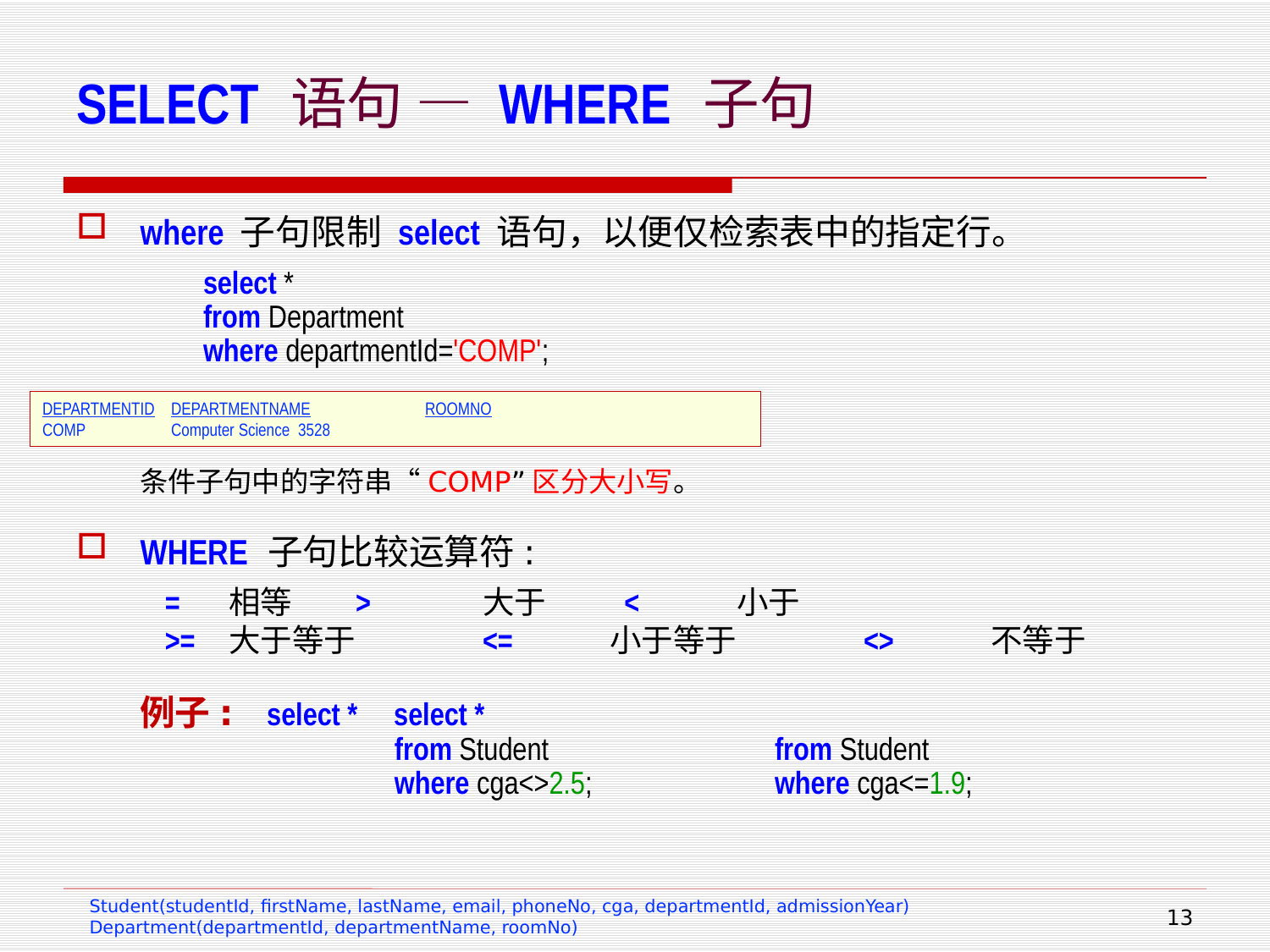

# SELECT 语句 — WHERE 子句
where 子句限制 select 语句，以便仅检索表中的指定行。
select *
from Department
where departmentId='COMP';
条件子句中的字符串“COMP”区分大小写。
WHERE 子句比较运算符:
=	相等	>	大于	 <	小于
>=	大于等于	<=	小于等于	<>	不等于
例子:	select *	select *
from Student	from Student
where cga<>2.5;	where cga<=1.9;
DEPARTMENTID	DEPARTMENTNAME	ROOMNO
COMP	Computer Science	3528
Student(studentId, firstName, lastName, email, phoneNo, cga, departmentId, admissionYear)
Department(departmentId, departmentName, roomNo)
13